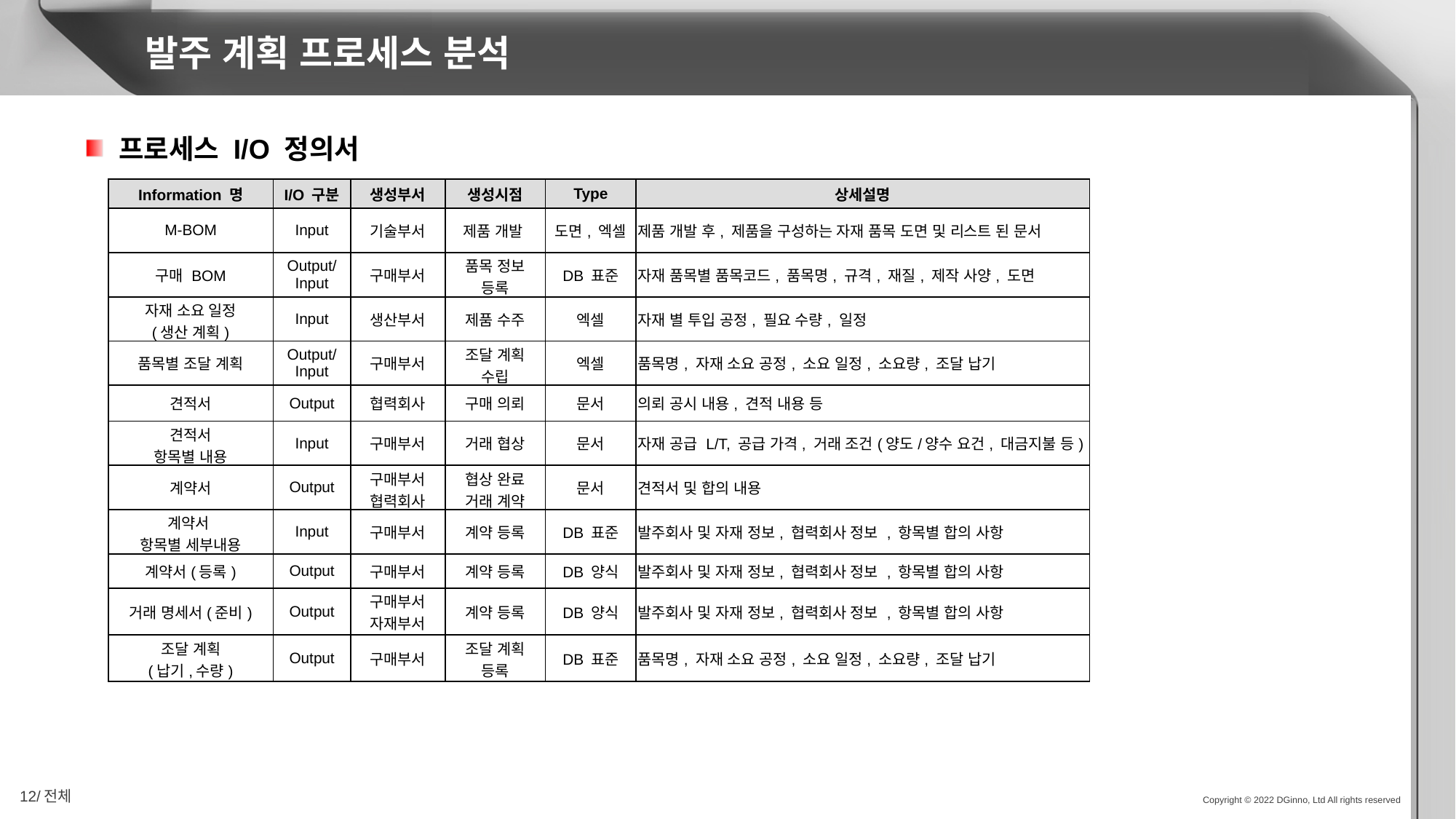

발주 계획 프로세스 분석
 프로세스 I/O 정의서
| Information 명 | I/O 구분 | 생성부서 | 생성시점 | Type | 상세설명 |
| --- | --- | --- | --- | --- | --- |
| M-BOM | Input | 기술부서 | 제품 개발 | 도면, 엑셀 | 제품 개발 후, 제품을 구성하는 자재 품목 도면 및 리스트 된 문서 |
| 구매 BOM | Output/ Input | 구매부서 | 품목 정보 등록 | DB 표준 | 자재 품목별 품목코드, 품목명, 규격, 재질, 제작 사양, 도면 |
| 자재 소요 일정 (생산 계획) | Input | 생산부서 | 제품 수주 | 엑셀 | 자재 별 투입 공정, 필요 수량, 일정 |
| 품목별 조달 계획 | Output/ Input | 구매부서 | 조달 계획 수립 | 엑셀 | 품목명, 자재 소요 공정, 소요 일정, 소요량, 조달 납기 |
| 견적서 | Output | 협력회사 | 구매 의뢰 | 문서 | 의뢰 공시 내용, 견적 내용 등 |
| 견적서 항목별 내용 | Input | 구매부서 | 거래 협상 | 문서 | 자재 공급 L/T, 공급 가격, 거래 조건(양도/양수 요건, 대금지불 등) |
| 계약서 | Output | 구매부서 협력회사 | 협상 완료 거래 계약 | 문서 | 견적서 및 합의 내용 |
| 계약서 항목별 세부내용 | Input | 구매부서 | 계약 등록 | DB 표준 | 발주회사 및 자재 정보, 협력회사 정보 , 항목별 합의 사항 |
| 계약서(등록) | Output | 구매부서 | 계약 등록 | DB 양식 | 발주회사 및 자재 정보, 협력회사 정보 , 항목별 합의 사항 |
| 거래 명세서(준비) | Output | 구매부서 자재부서 | 계약 등록 | DB 양식 | 발주회사 및 자재 정보, 협력회사 정보 , 항목별 합의 사항 |
| 조달 계획 (납기,수량) | Output | 구매부서 | 조달 계획 등록 | DB 표준 | 품목명, 자재 소요 공정, 소요 일정, 소요량, 조달 납기 |